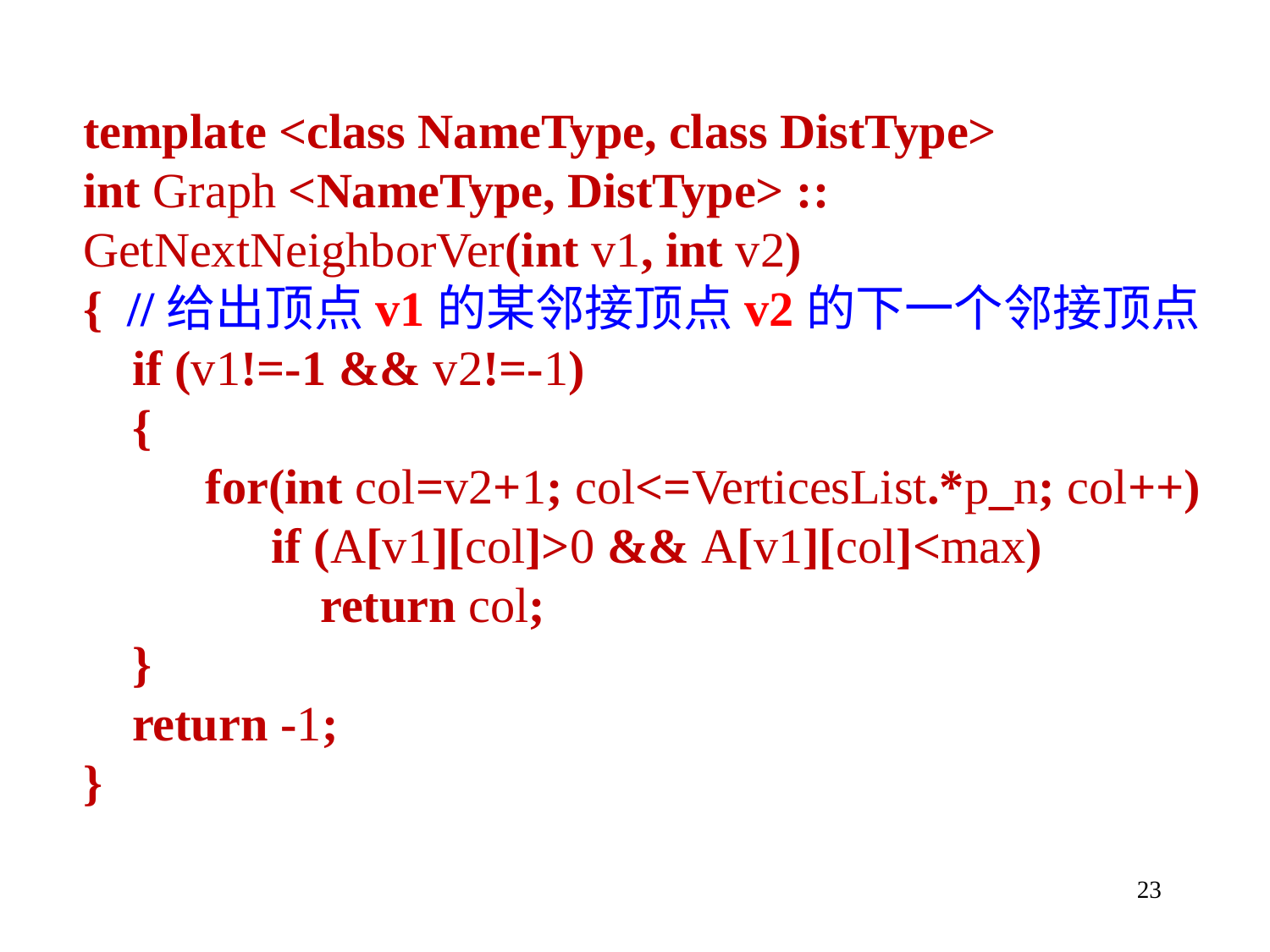

template <class NameType, class DistType>
int Graph <NameType, DistType> ::
GetNextNeighborVer(int v1, int v2)
{  //给出顶点v1的某邻接顶点v2的下一个邻接顶点
    if (v1!=-1 && v2!=-1)
    {
          for(int col=v2+1; col<=VerticesList.*p_n; col++)
	     if (A[v1][col]>0 && A[v1][col]<max)
	         return col;
    }
    return -1;
}
23